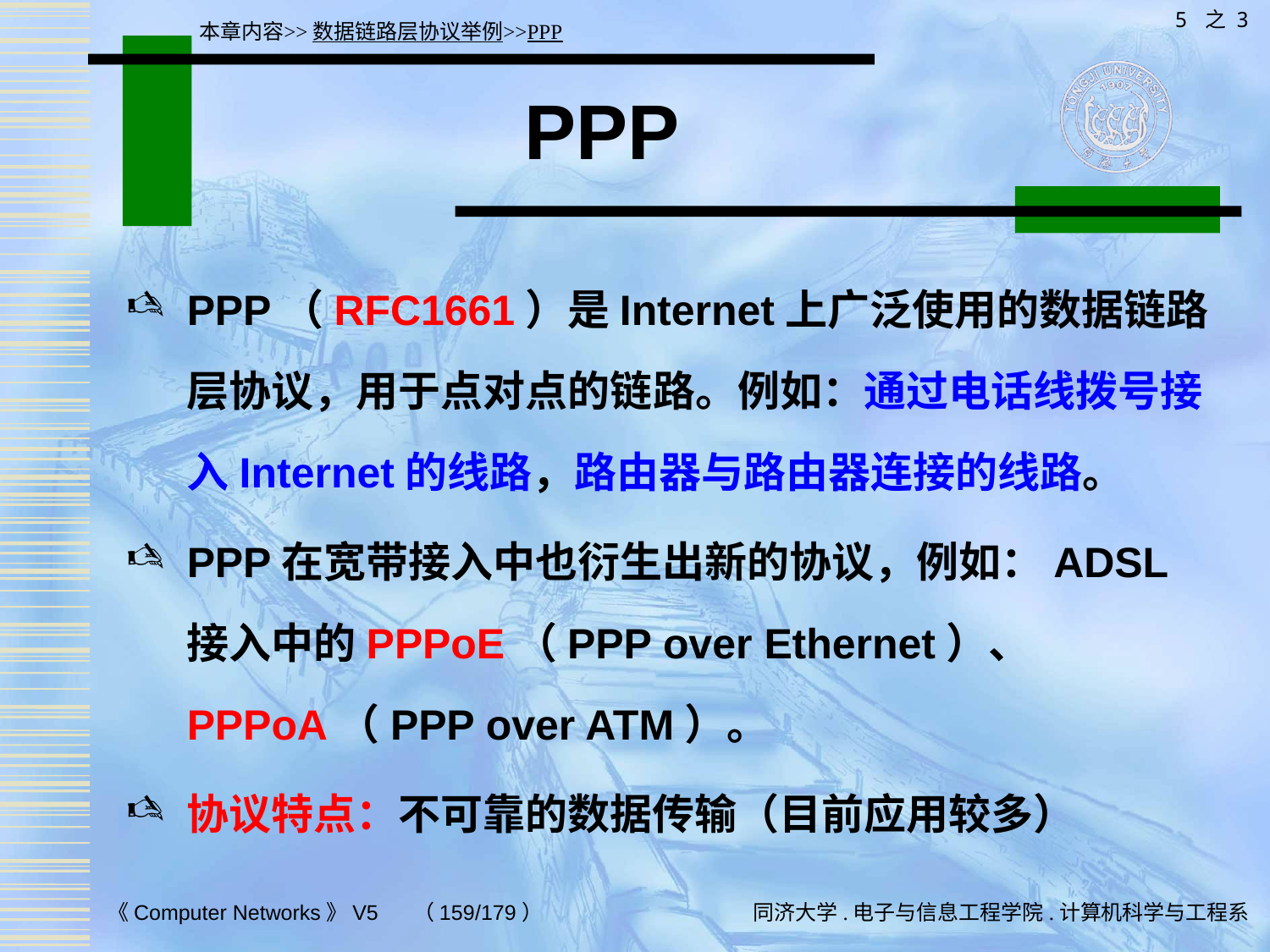

5 之 3
本章内容>>数据链路层协议举例>>PPP
# PPP
PPP（RFC1661）是Internet上广泛使用的数据链路层协议，用于点对点的链路。例如：通过电话线拨号接入Internet的线路，路由器与路由器连接的线路。
PPP在宽带接入中也衍生出新的协议，例如：ADSL接入中的PPPoE（PPP over Ethernet）、 PPPoA（PPP over ATM）。
协议特点：不可靠的数据传输（目前应用较多）